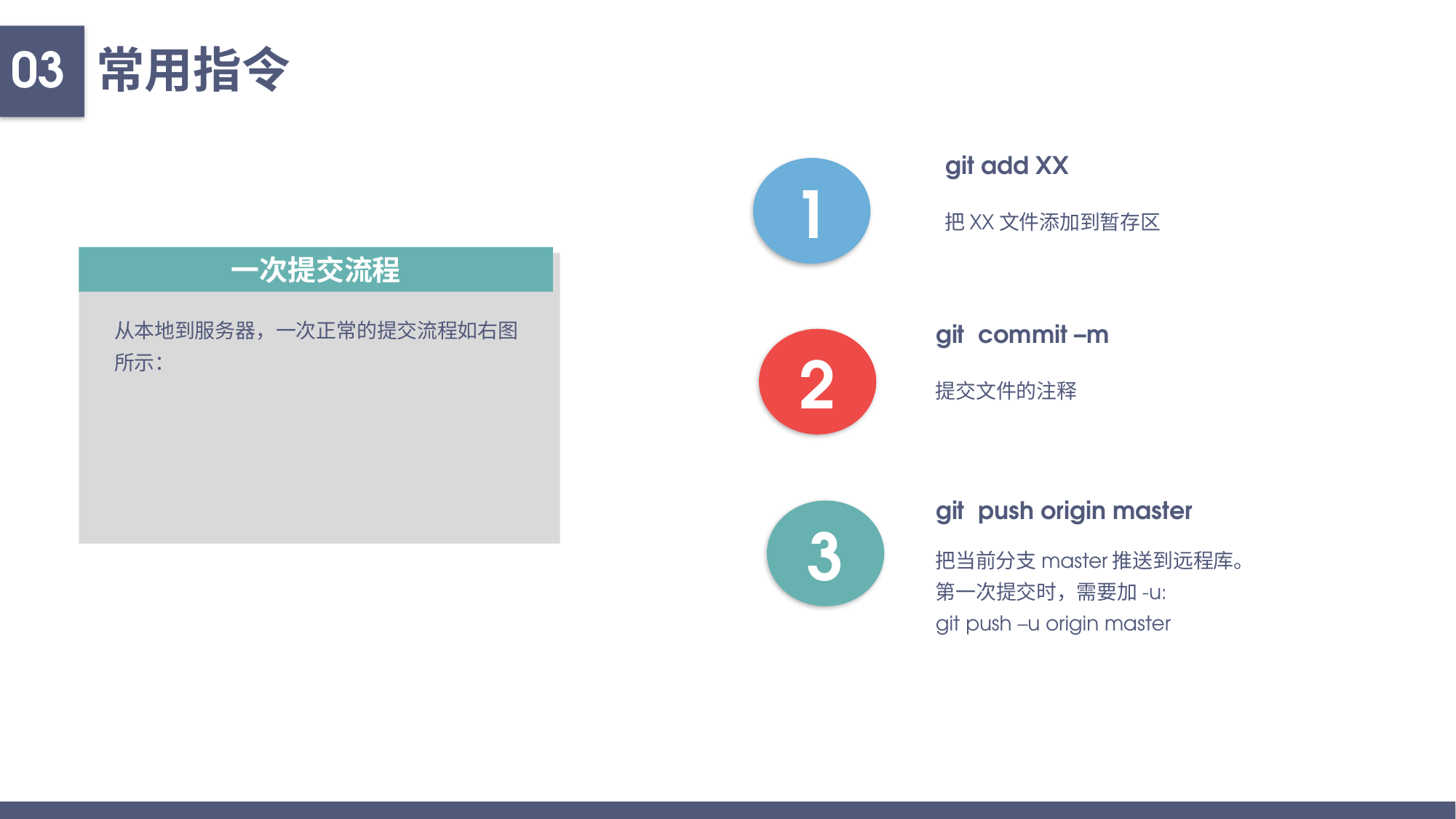

03
常用指令
git add XX

1
把XX文件添加到暂存区
一次提交流程

git  commit –m
从本地到服务器，一次正常的提交流程如右图所示：

2
提交文件的注释
git  push origin master

3
把当前分支master推送到远程库。
第一次提交时，需要加-u:
git push –u origin master